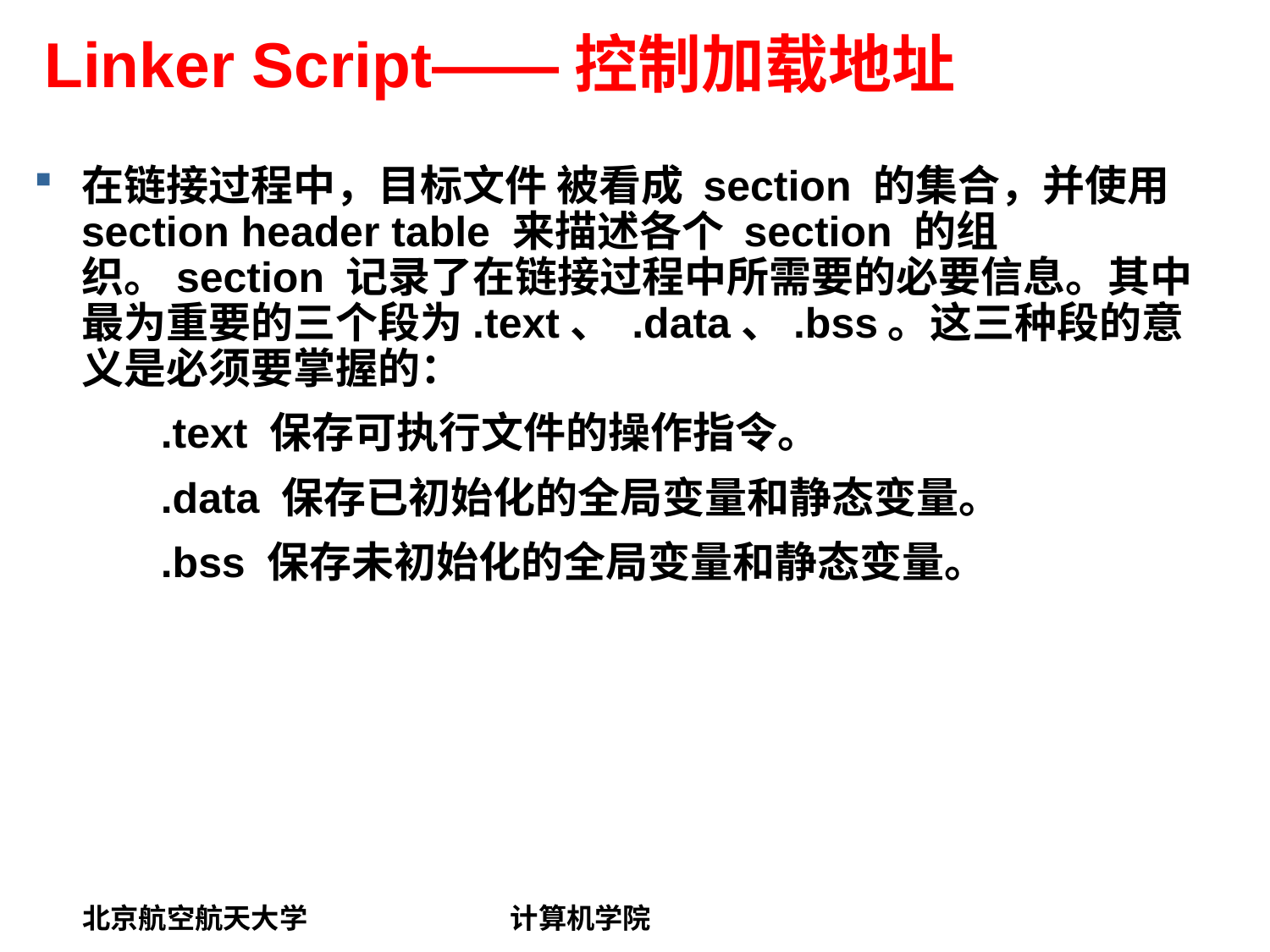

# Linker Script——控制加载地址
在链接过程中，目标文件 被看成 section 的集合，并使用 section header table 来描述各个 section 的组织。section 记录了在链接过程中所需要的必要信息。其中最为重要的三个段为.text、 .data、.bss。这三种段的意义是必须要掌握的：
	.text 保存可执行文件的操作指令。
	.data 保存已初始化的全局变量和静态变量。
	.bss 保存未初始化的全局变量和静态变量。